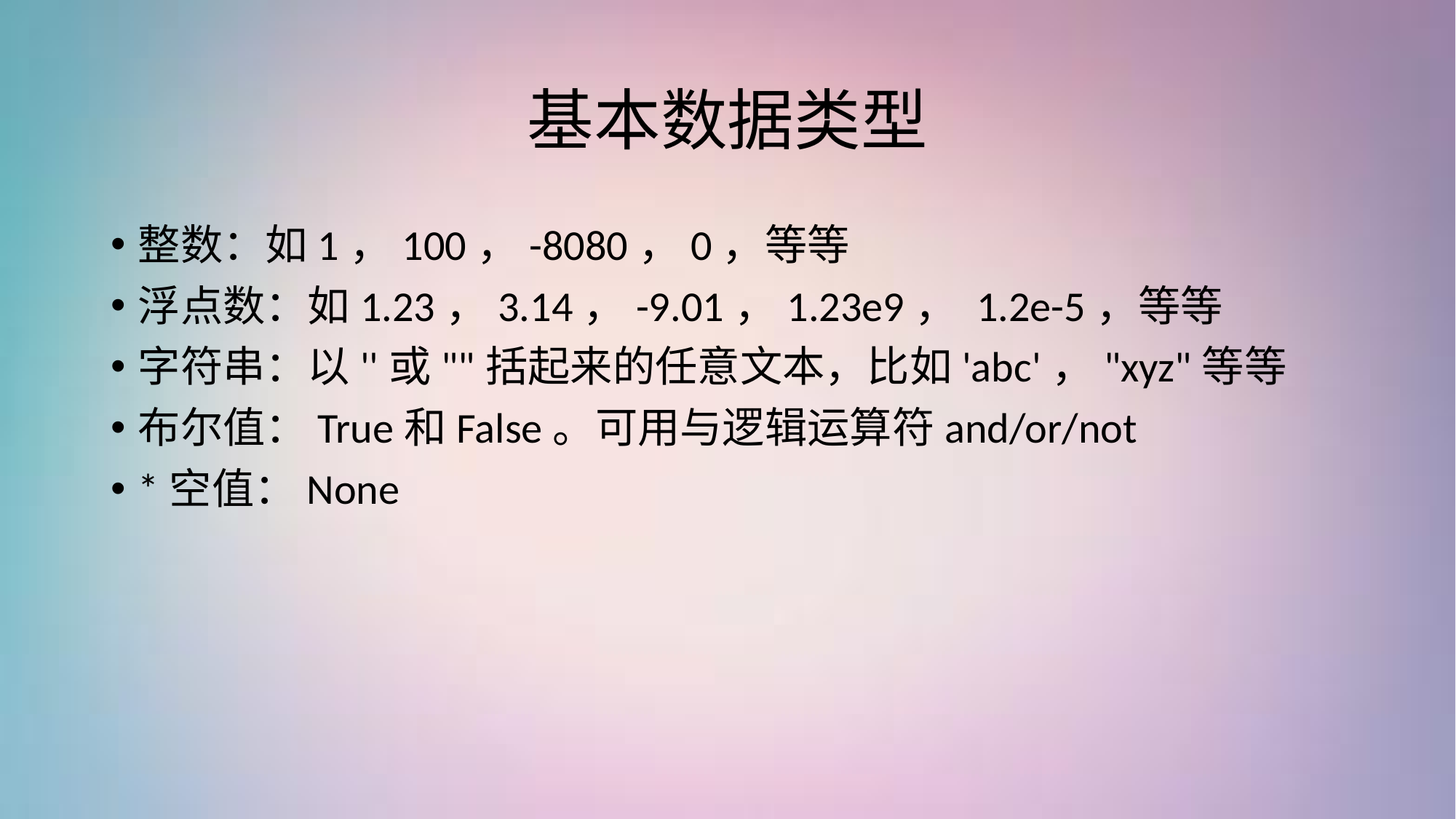

# 基本数据类型
整数：如1，100，-8080，0，等等
浮点数：如1.23，3.14，-9.01，1.23e9， 1.2e-5，等等
字符串：以''或""括起来的任意文本，比如'abc'，"xyz"等等
布尔值：True和False。可用与逻辑运算符and/or/not
*空值：None